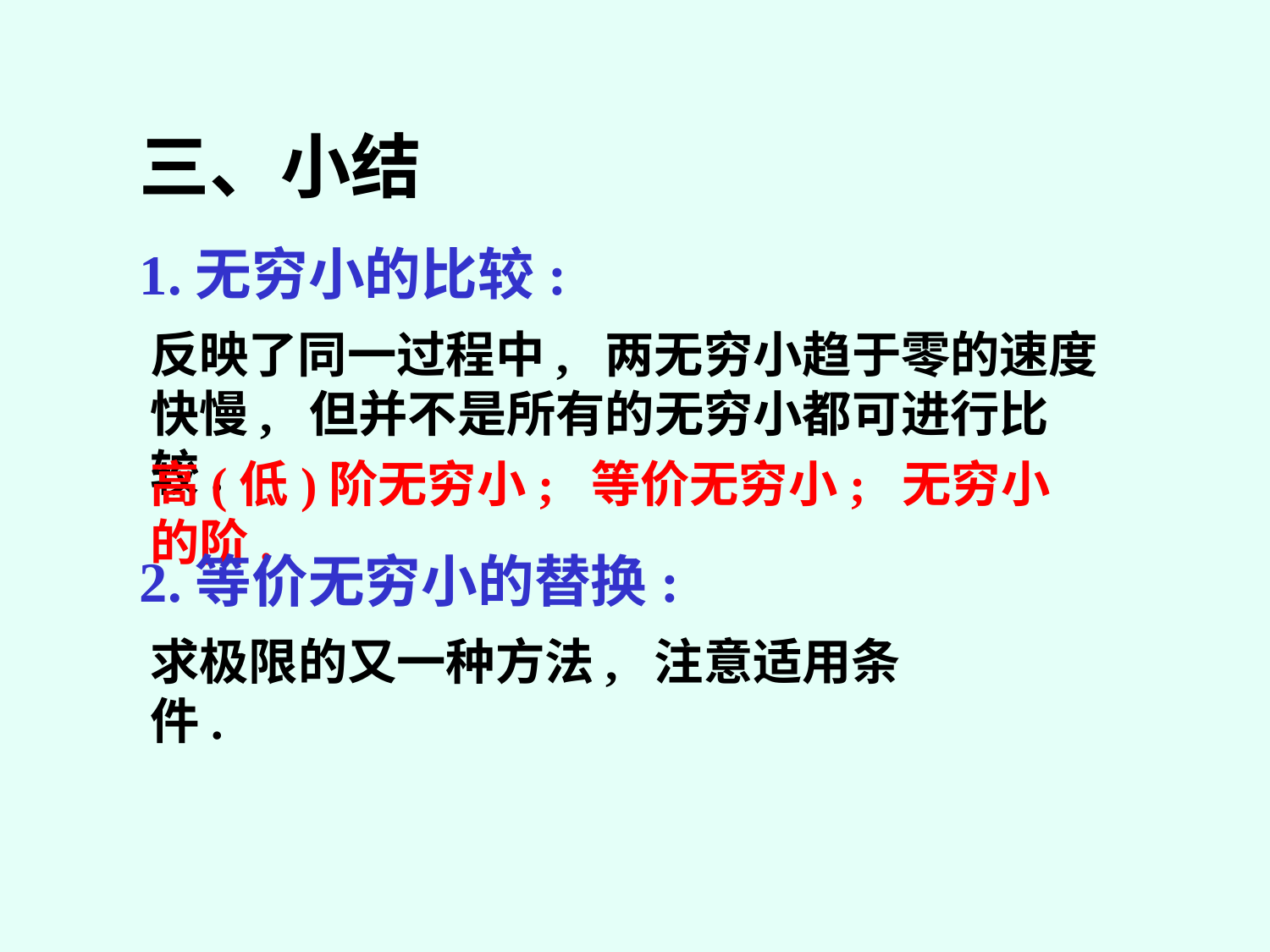

三、小结
1.无穷小的比较:
反映了同一过程中,  两无穷小趋于零的速度快慢,  但并不是所有的无穷小都可进行比较.
高(低)阶无穷小;  等价无穷小;  无穷小的阶.
2.等价无穷小的替换:
求极限的又一种方法,  注意适用条件.